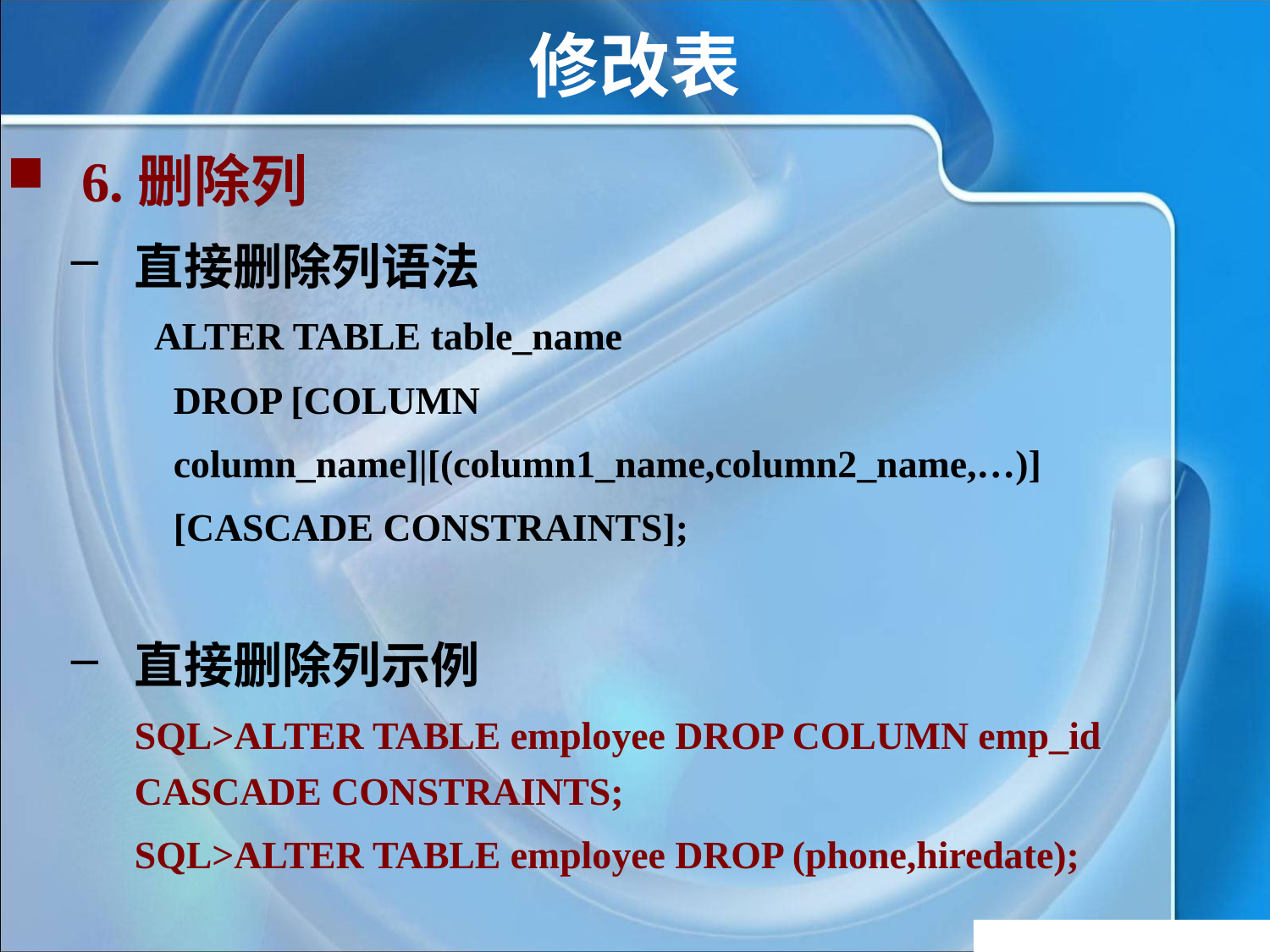

# 修改表
6.删除列
直接删除列语法
  ALTER TABLE table_name
    DROP [COLUMN
    column_name]|[(column1_name,column2_name,…)]
    [CASCADE CONSTRAINTS];

直接删除列示例
SQL>ALTER TABLE employee DROP COLUMN emp_id  CASCADE CONSTRAINTS;
SQL>ALTER TABLE employee DROP (phone,hiredate);
60